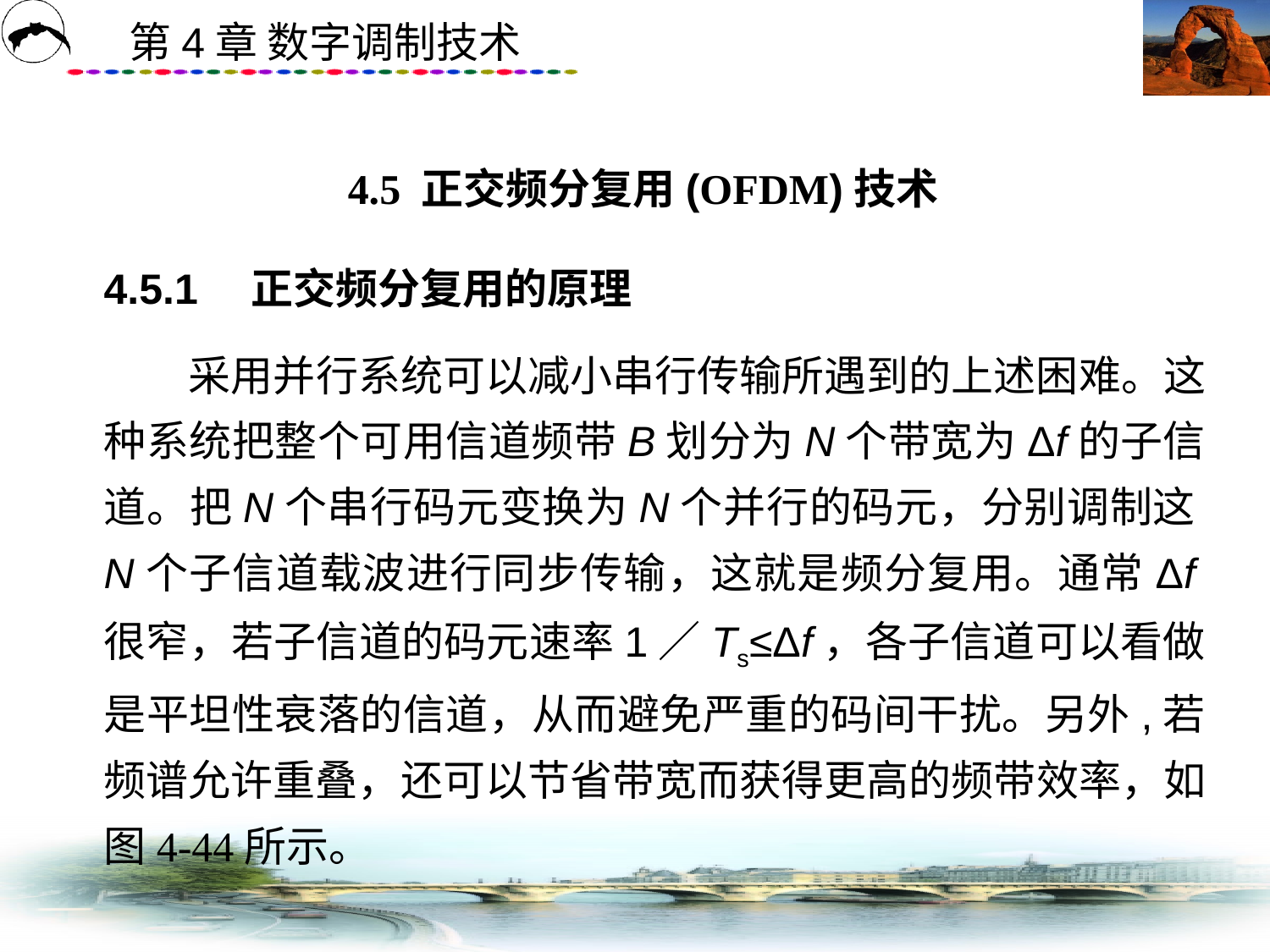

# 4.5 正交频分复用(OFDM)技术
4.5.1　正交频分复用的原理
　　采用并行系统可以减小串行传输所遇到的上述困难。这种系统把整个可用信道频带B划分为N个带宽为Δf的子信道。把N个串行码元变换为N个并行的码元，分别调制这N个子信道载波进行同步传输，这就是频分复用。通常Δf很窄，若子信道的码元速率1／Ts≤Δf，各子信道可以看做是平坦性衰落的信道，从而避免严重的码间干扰。另外,若频谱允许重叠，还可以节省带宽而获得更高的频带效率，如图4-44所示。